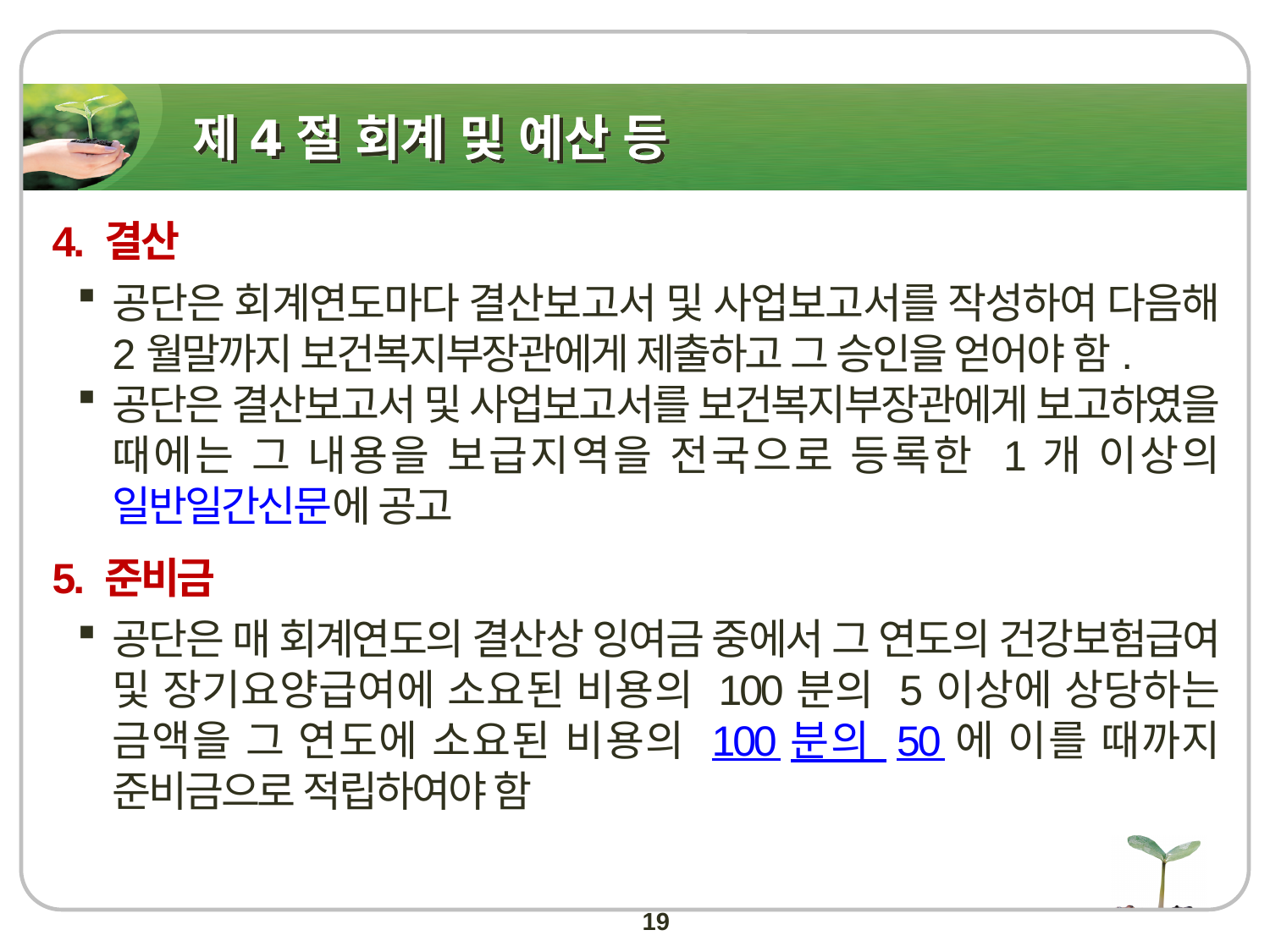

# 제4절 회계 및 예산 등
4. 결산
공단은 회계연도마다 결산보고서 및 사업보고서를 작성하여 다음해 2월말까지 보건복지부장관에게 제출하고 그 승인을 얻어야 함.
공단은 결산보고서 및 사업보고서를 보건복지부장관에게 보고하였을 때에는 그 내용을 보급지역을 전국으로 등록한 1개 이상의 일반일간신문에 공고
5. 준비금
공단은 매 회계연도의 결산상 잉여금 중에서 그 연도의 건강보험급여 및 장기요양급여에 소요된 비용의 100분의 5이상에 상당하는 금액을 그 연도에 소요된 비용의 100분의 50에 이를 때까지 준비금으로 적립하여야 함
19